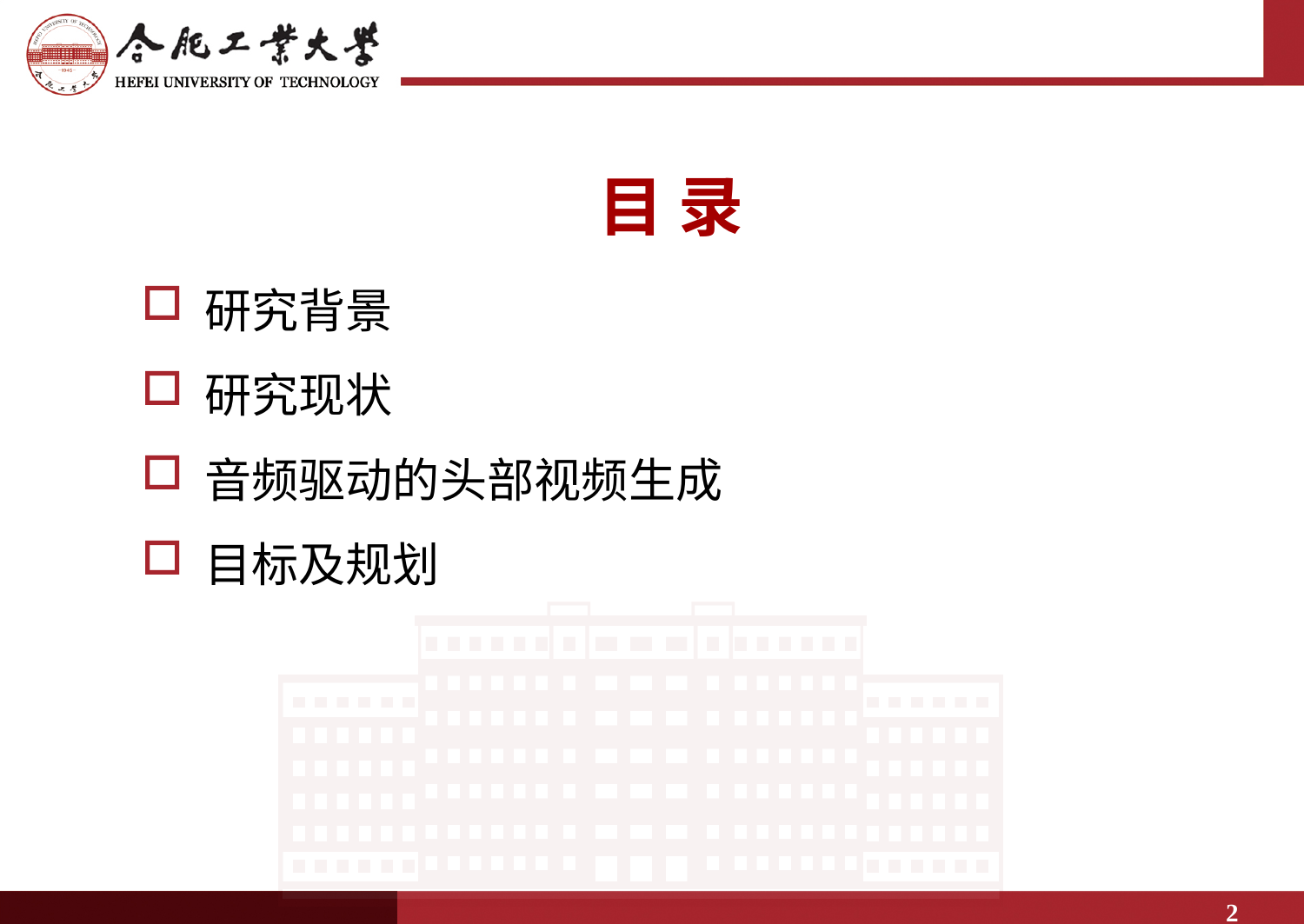

目 录
研究背景
研究现状
音频驱动的头部视频生成
目标及规划

2